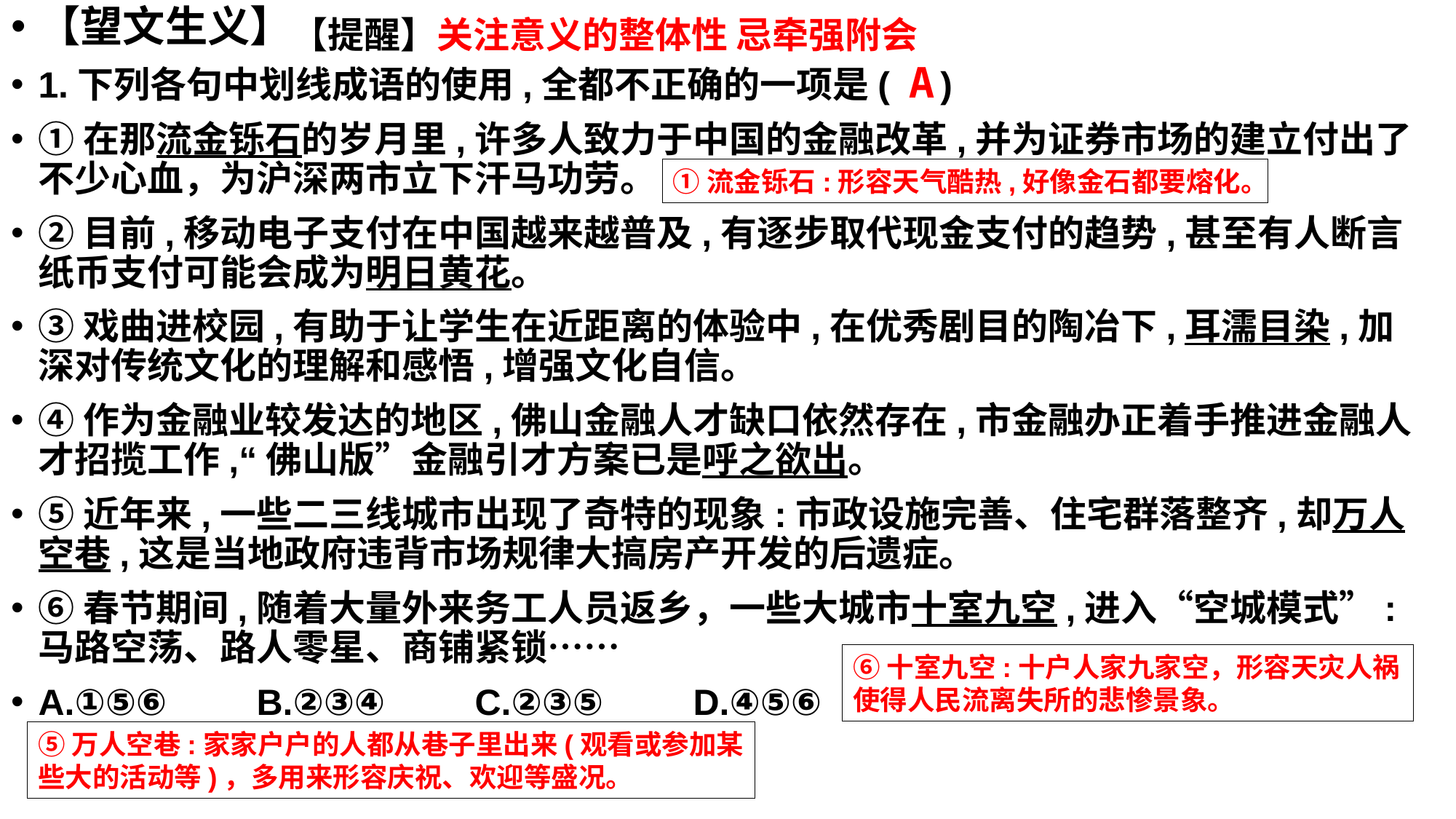

【望文生义】
1.下列各句中划线成语的使用,全都不正确的一项是(     )
①在那流金铄石的岁月里,许多人致力于中国的金融改革,并为证券市场的建立付出了不少心血，为沪深两市立下汗马功劳。
②目前,移动电子支付在中国越来越普及,有逐步取代现金支付的趋势,甚至有人断言纸币支付可能会成为明日黄花。
③戏曲进校园,有助于让学生在近距离的体验中,在优秀剧目的陶冶下,耳濡目染,加深对传统文化的理解和感悟,增强文化自信。
④作为金融业较发达的地区,佛山金融人才缺口依然存在,市金融办正着手推进金融人才招揽工作,“佛山版”金融引才方案已是呼之欲出。
⑤近年来,一些二三线城市出现了奇特的现象:市政设施完善、住宅群落整齐,却万人空巷,这是当地政府违背市场规律大搞房产开发的后遗症。
⑥春节期间,随着大量外来务工人员返乡，一些大城市十室九空,进入“空城模式”:马路空荡、路人零星、商铺紧锁……
A.①⑤⑥	B.②③④	C.②③⑤	D.④⑤⑥
【提醒】关注意义的整体性 忌牵强附会
A
①流金铄石:形容天气酷热,好像金石都要熔化。
⑥十室九空:十户人家九家空，形容天灾人祸使得人民流离失所的悲惨景象。
⑤万人空巷:家家户户的人都从巷子里出来(观看或参加某些大的活动等)，多用来形容庆祝、欢迎等盛况。